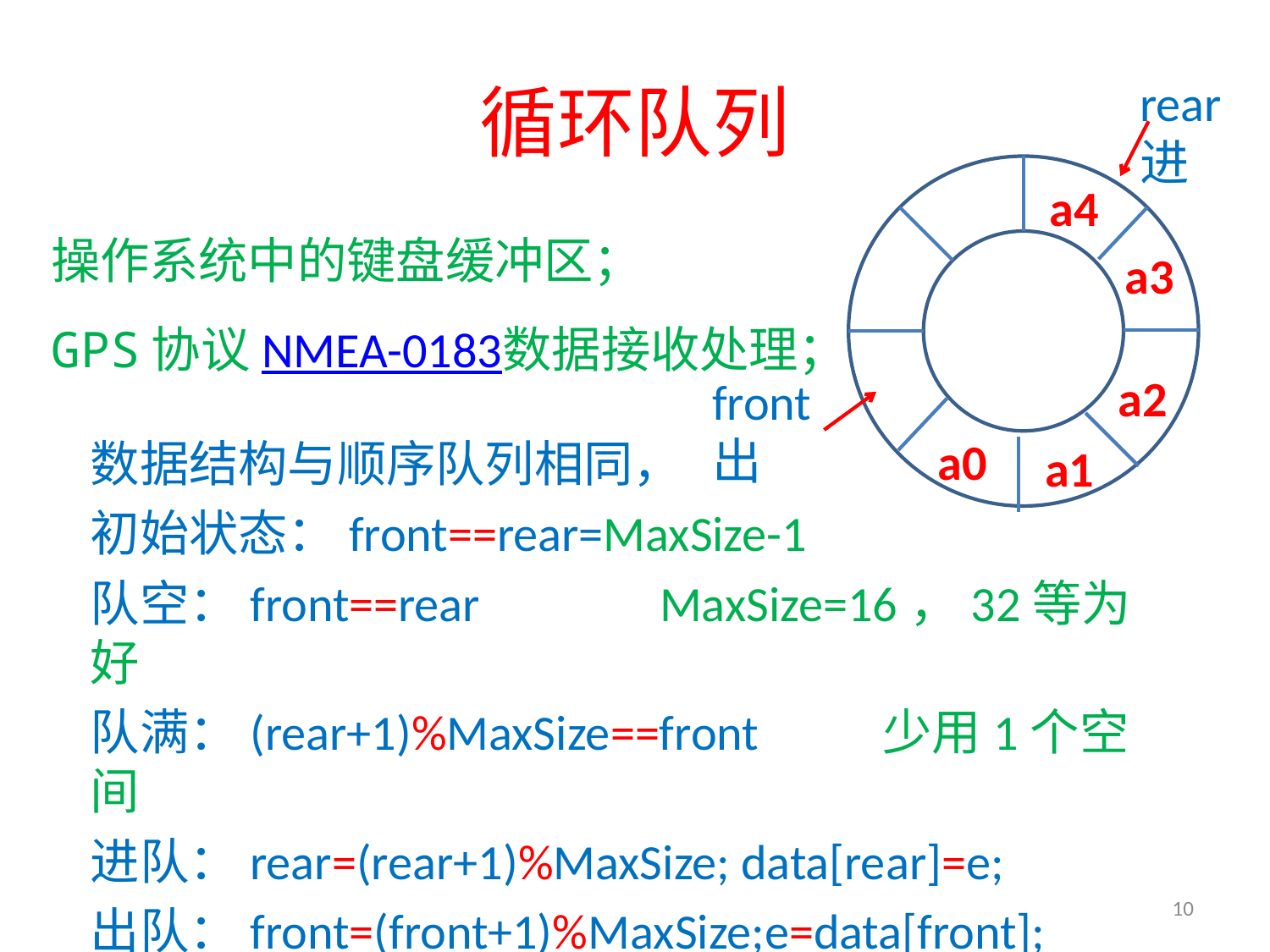

# 循环队列
rear
进

a4

a3
a2
front
出
a0
a1
操作系统中的键盘缓冲区；
GPS协议NMEA-0183数据接收处理；
数据结构与顺序队列相同，
初始状态：front==rear=MaxSize-1
队空：front==rear                MaxSize=16，32等为好
队满：(rear+1)%MaxSize==front          少用1个空间
进队：rear=(rear+1)%MaxSize; data[rear]=e;
出队：front=(front+1)%MaxSize;e=data[front];
队长？
10